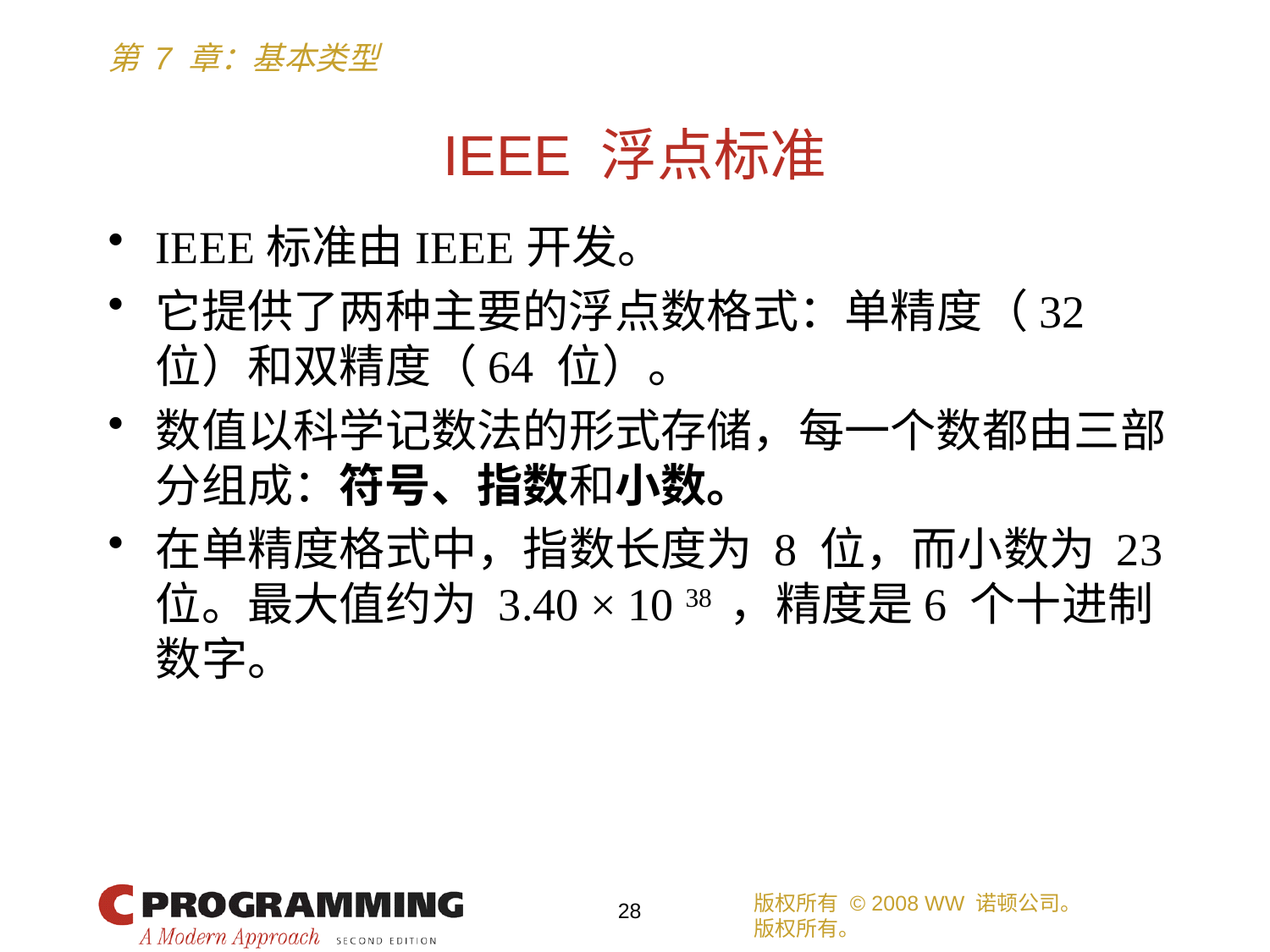

# IEEE 浮点标准
IEEE标准由IEEE开发。
它提供了两种主要的浮点数格式：单精度（32 位）和双精度（64 位）。
数值以科学记数法的形式存储，每一个数都由三部分组成：符号、指数和小数。
在单精度格式中，指数长度为 8 位，而小数为 23 位。最大值约为 3.40 × 10 38 ，精度是6 个十进制数字。
版权所有 © 2008 WW 诺顿公司。
版权所有。
28